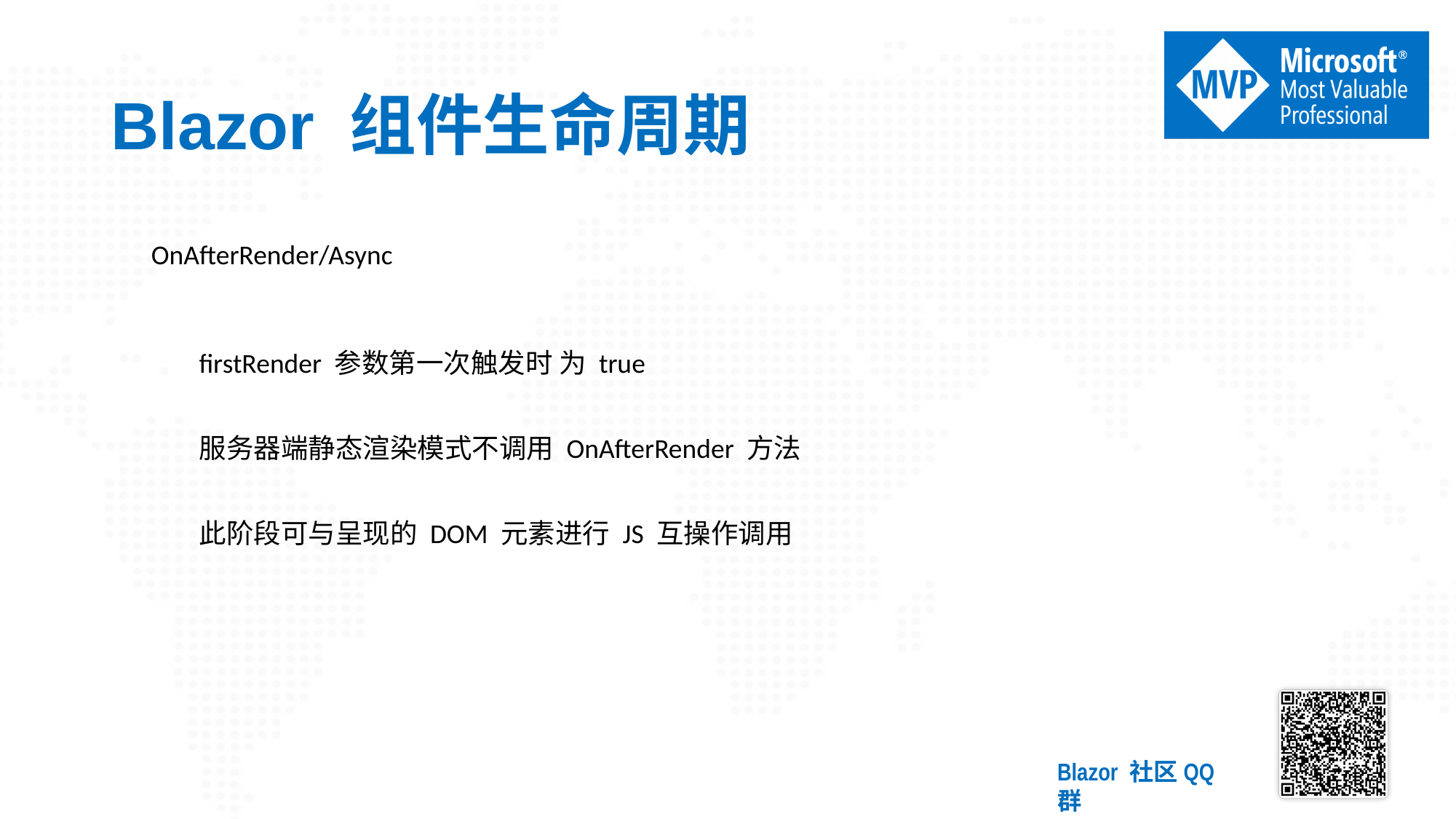

# Blazor 组件生命周期
OnAfterRender/Async
firstRender 参数第一次触发时 为 true
服务器端静态渲染模式不调用 OnAfterRender 方法
此阶段可与呈现的 DOM 元素进行 JS 互操作调用